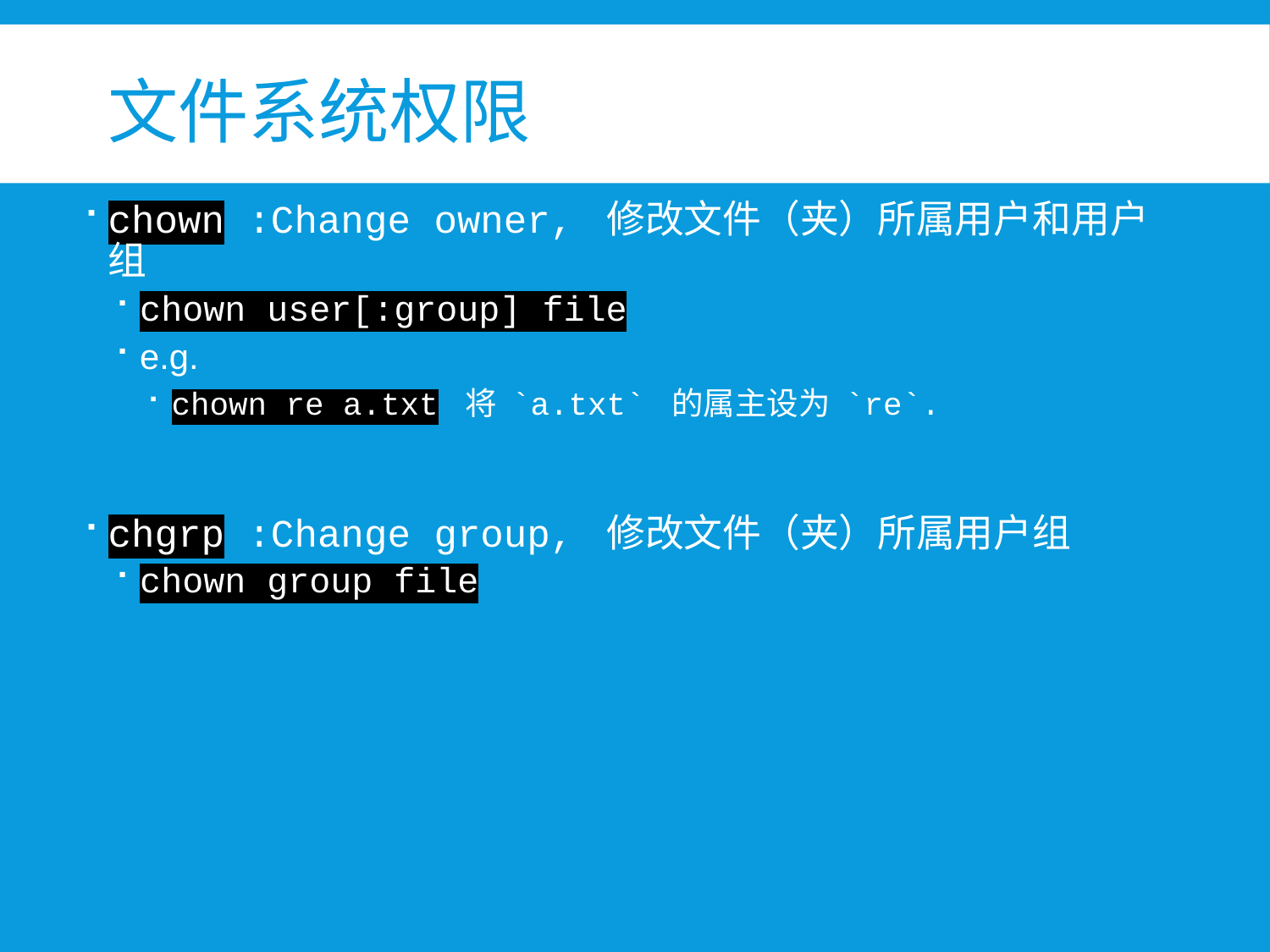

# 文件系统权限
chown :Change owner, 修改文件（夹）所属用户和用户组
chown user[:group] file
e.g.
chown re a.txt 将 `a.txt` 的属主设为 `re`.

chgrp :Change group, 修改文件（夹）所属用户组
chown group file